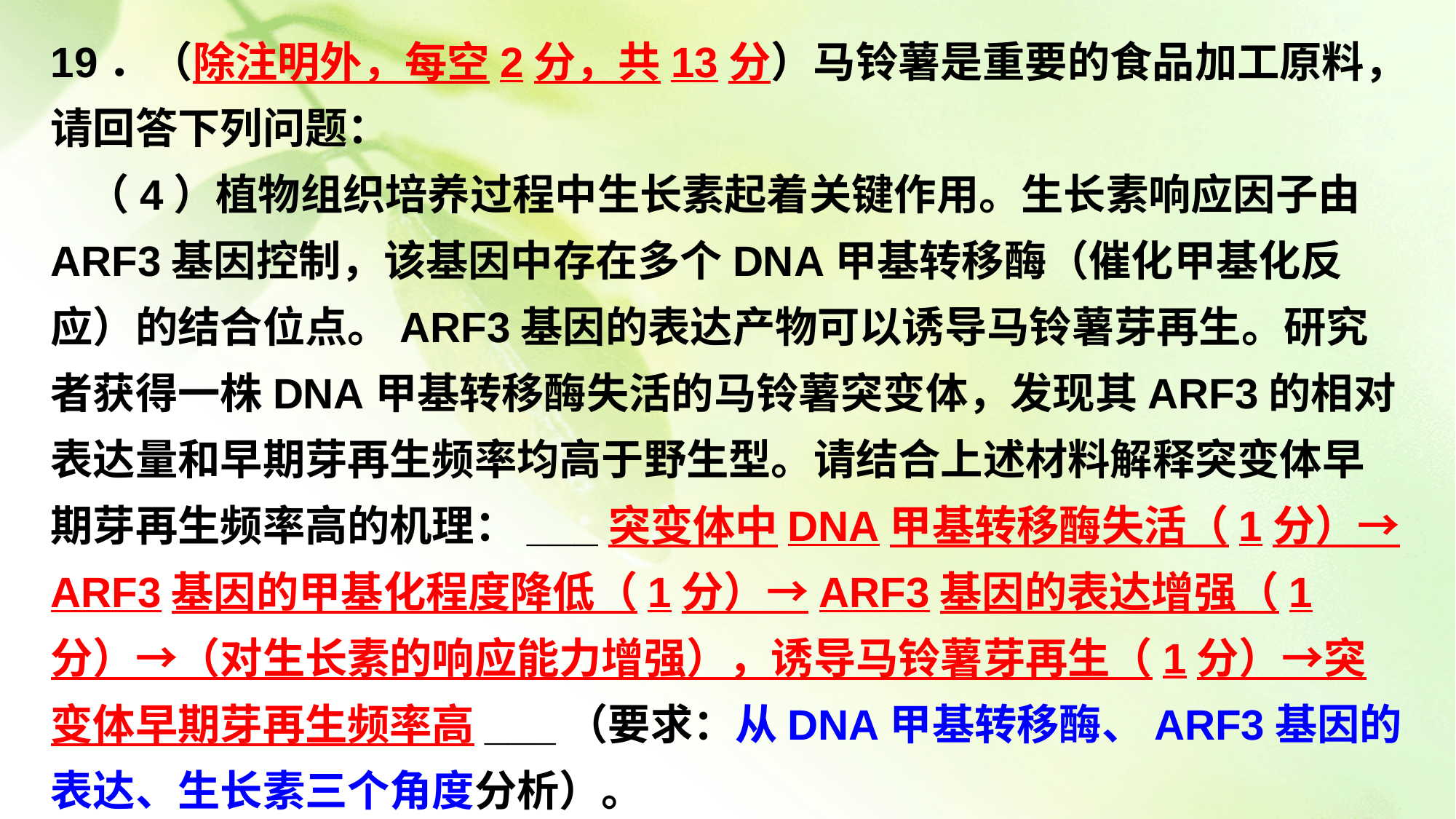

19．（除注明外，每空2分，共13分）马铃薯是重要的食品加工原料，请回答下列问题：
（4）植物组织培养过程中生长素起着关键作用。生长素响应因子由ARF3基因控制，该基因中存在多个DNA甲基转移酶（催化甲基化反应）的结合位点。ARF3基因的表达产物可以诱导马铃薯芽再生。研究者获得一株DNA甲基转移酶失活的马铃薯突变体，发现其ARF3的相对表达量和早期芽再生频率均高于野生型。请结合上述材料解释突变体早期芽再生频率高的机理：___突变体中DNA甲基转移酶失活（1分）→ARF3基因的甲基化程度降低（1分）→ARF3基因的表达增强（1分）→（对生长素的响应能力增强），诱导马铃薯芽再生（1分）→突变体早期芽再生频率高___（要求：从DNA甲基转移酶、ARF3基因的表达、生长素三个角度分析）。